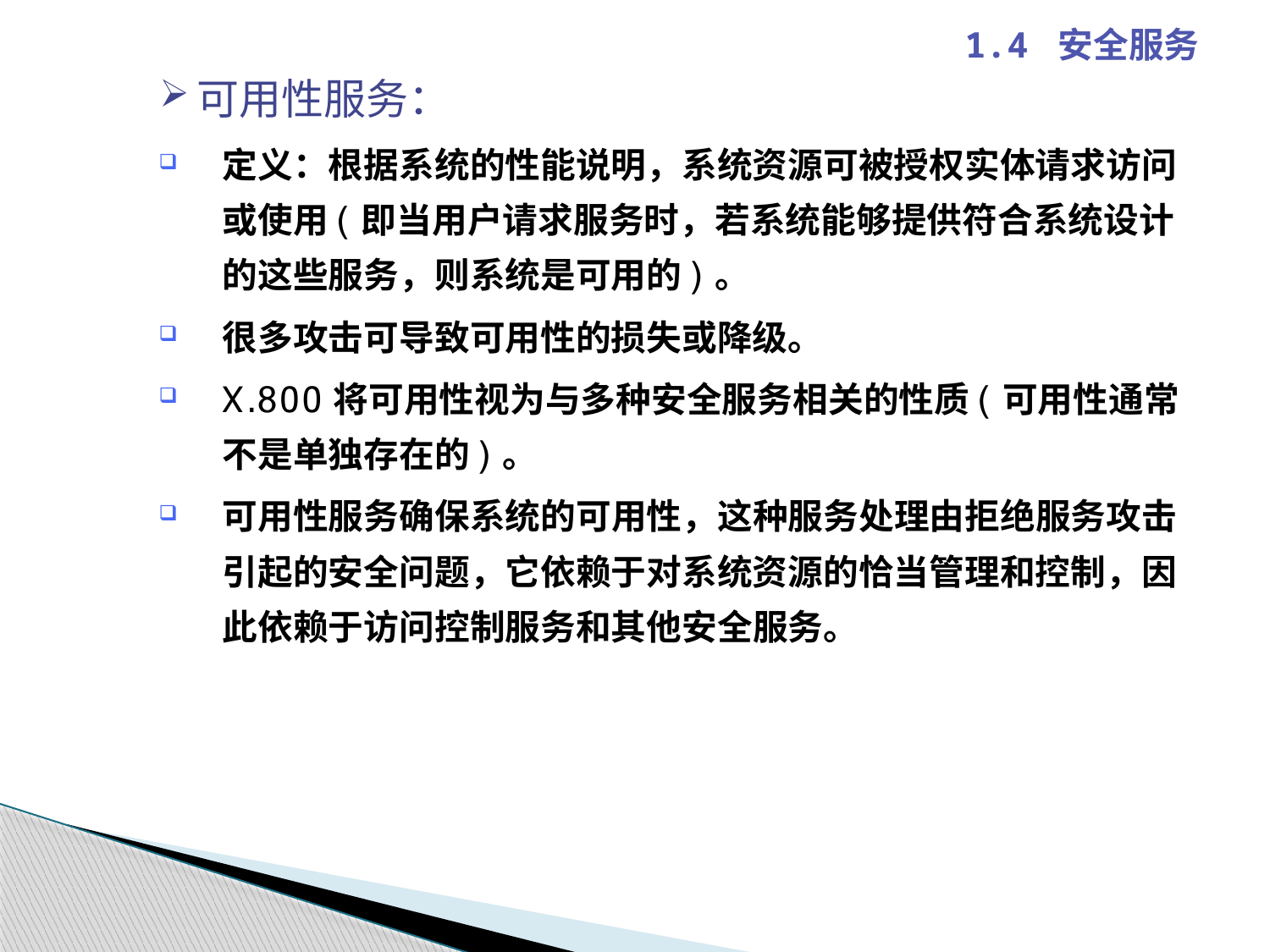

1.4 安全服务
可用性服务：
定义：根据系统的性能说明，系统资源可被授权实体请求访问或使用(即当用户请求服务时，若系统能够提供符合系统设计的这些服务，则系统是可用的)。
很多攻击可导致可用性的损失或降级。
X.800将可用性视为与多种安全服务相关的性质(可用性通常不是单独存在的)。
可用性服务确保系统的可用性，这种服务处理由拒绝服务攻击引起的安全问题，它依赖于对系统资源的恰当管理和控制，因此依赖于访问控制服务和其他安全服务。